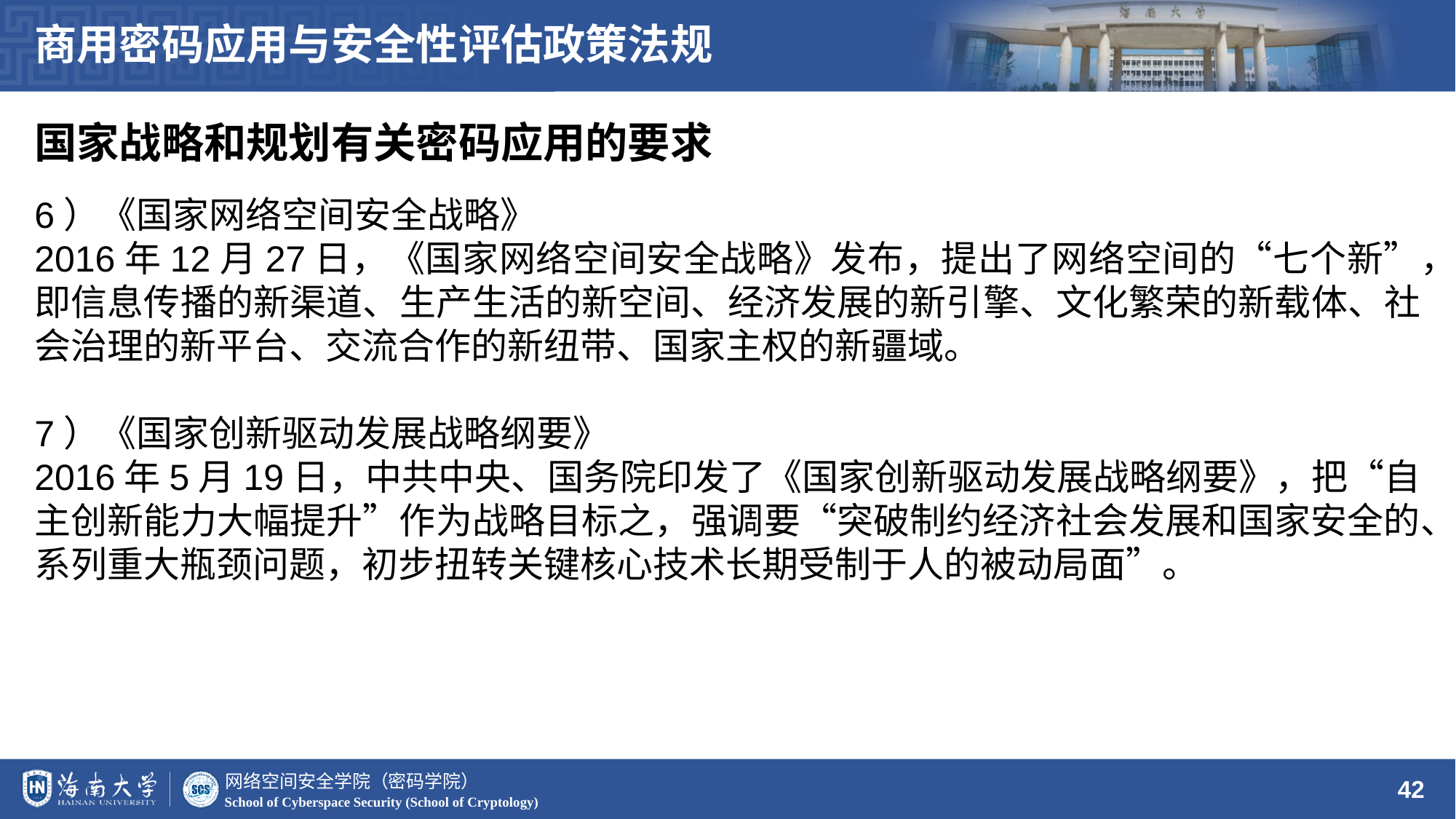

商用密码应用与安全性评估政策法规

国家战略和规划有关密码应用的要求
6）《国家网络空间安全战略》
2016年12月27日，《国家网络空间安全战略》发布，提出了网络空间的“七个新”，即信息传播的新渠道、生产生活的新空间、经济发展的新引擎、文化繁荣的新载体、社会治理的新平台、交流合作的新纽带、国家主权的新疆域。

7）《国家创新驱动发展战略纲要》
2016年5月19日，中共中央、国务院印发了《国家创新驱动发展战略纲要》，把“自主创新能力大幅提升”作为战略目标之，强调要“突破制约经济社会发展和国家安全的、系列重大瓶颈问题，初步扭转关键核心技术长期受制于人的被动局面”。
42